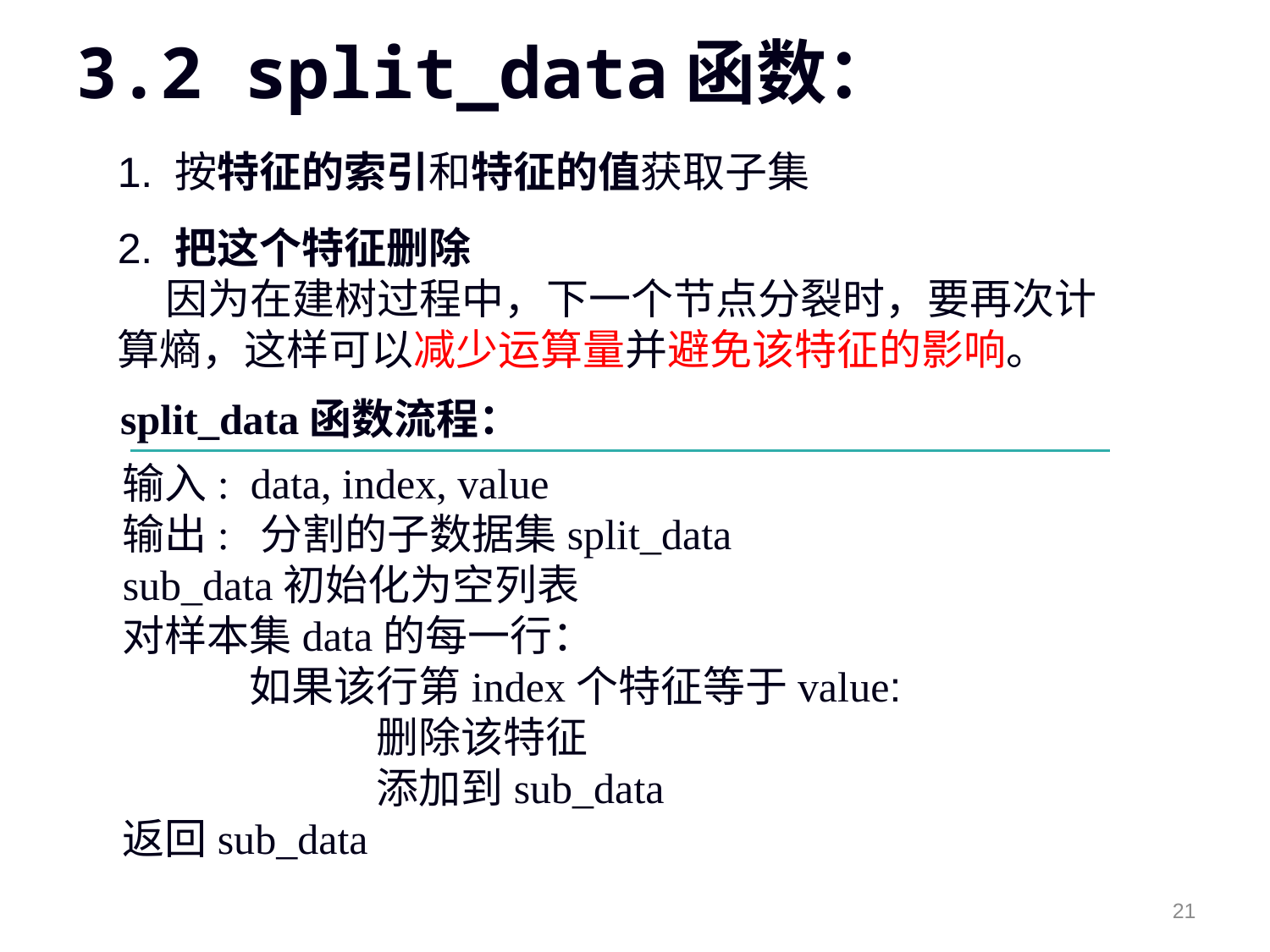

3.2 split_data函数：
1. 按特征的索引和特征的值获取子集
2. 把这个特征删除
    因为在建树过程中，下一个节点分裂时，要再次计算熵，这样可以减少运算量并避免该特征的影响。
split_data函数流程：
输入:  data, index, value
输出:  分割的子数据集split_data
sub_data初始化为空列表
对样本集data的每一行：
	如果该行第index个特征等于value:
		删除该特征
		添加到sub_data
返回sub_data